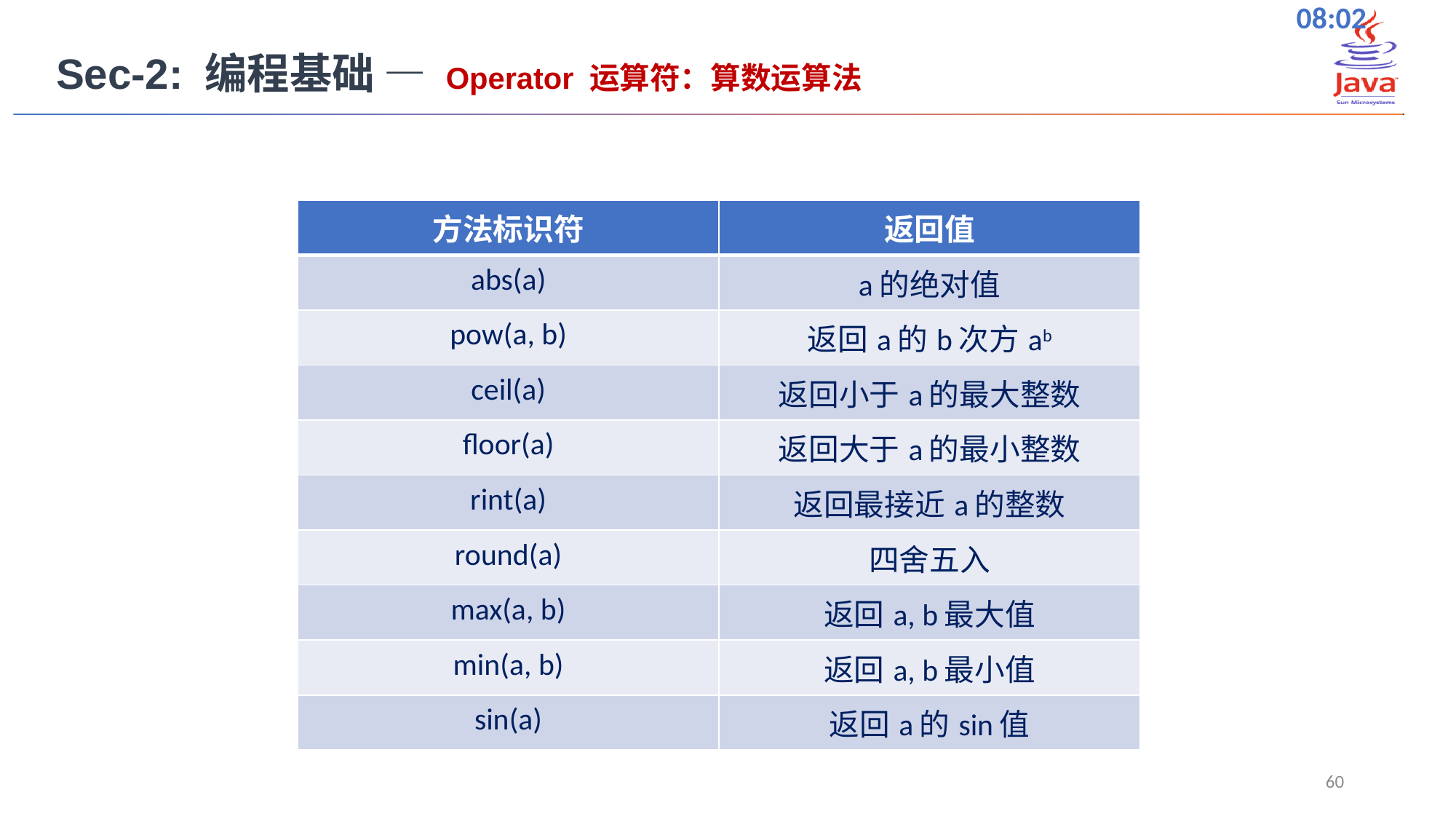

Sec-2: 编程基础 — Operator 运算符：算数运算法
| 方法标识符 | 返回值 |
| --- | --- |
| abs(a) | a的绝对值 |
| pow(a, b) | 返回a的b次方ab |
| ceil(a) | 返回小于a的最大整数 |
| floor(a) | 返回大于a的最小整数 |
| rint(a) | 返回最接近a的整数 |
| round(a) | 四舍五入 |
| max(a, b) | 返回a, b最大值 |
| min(a, b) | 返回a, b最小值 |
| sin(a) | 返回a的sin值 |
60